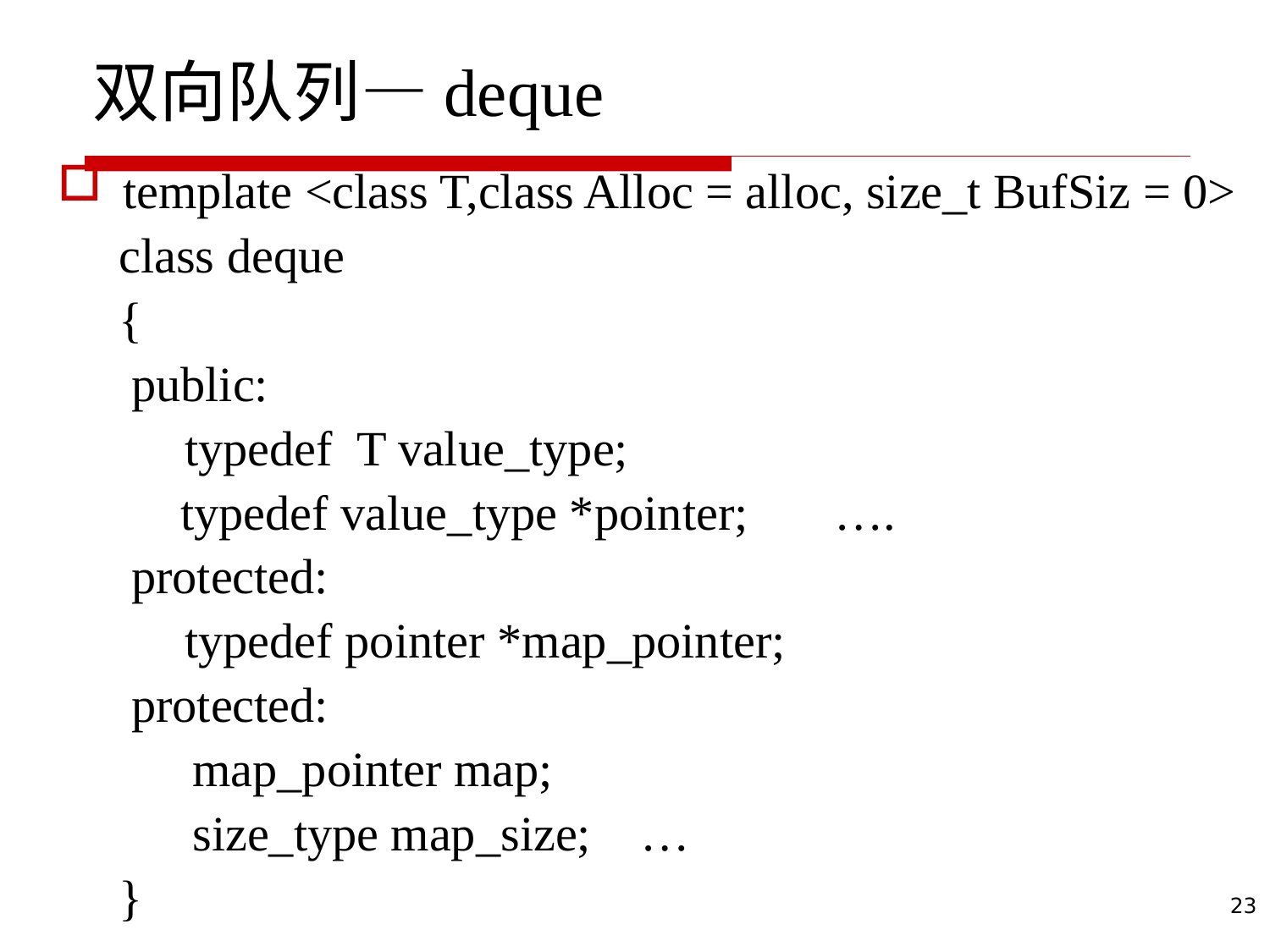

# 双向队列—deque
template <class T,class Alloc = alloc, size_t BufSiz = 0>
     class deque
     {
      public:
	typedef  T value_type;
          typedef value_type *pointer;       ….
      protected:
	typedef pointer *map_pointer;
      protected:
           map_pointer map;
           size_type map_size;    …
     }

23